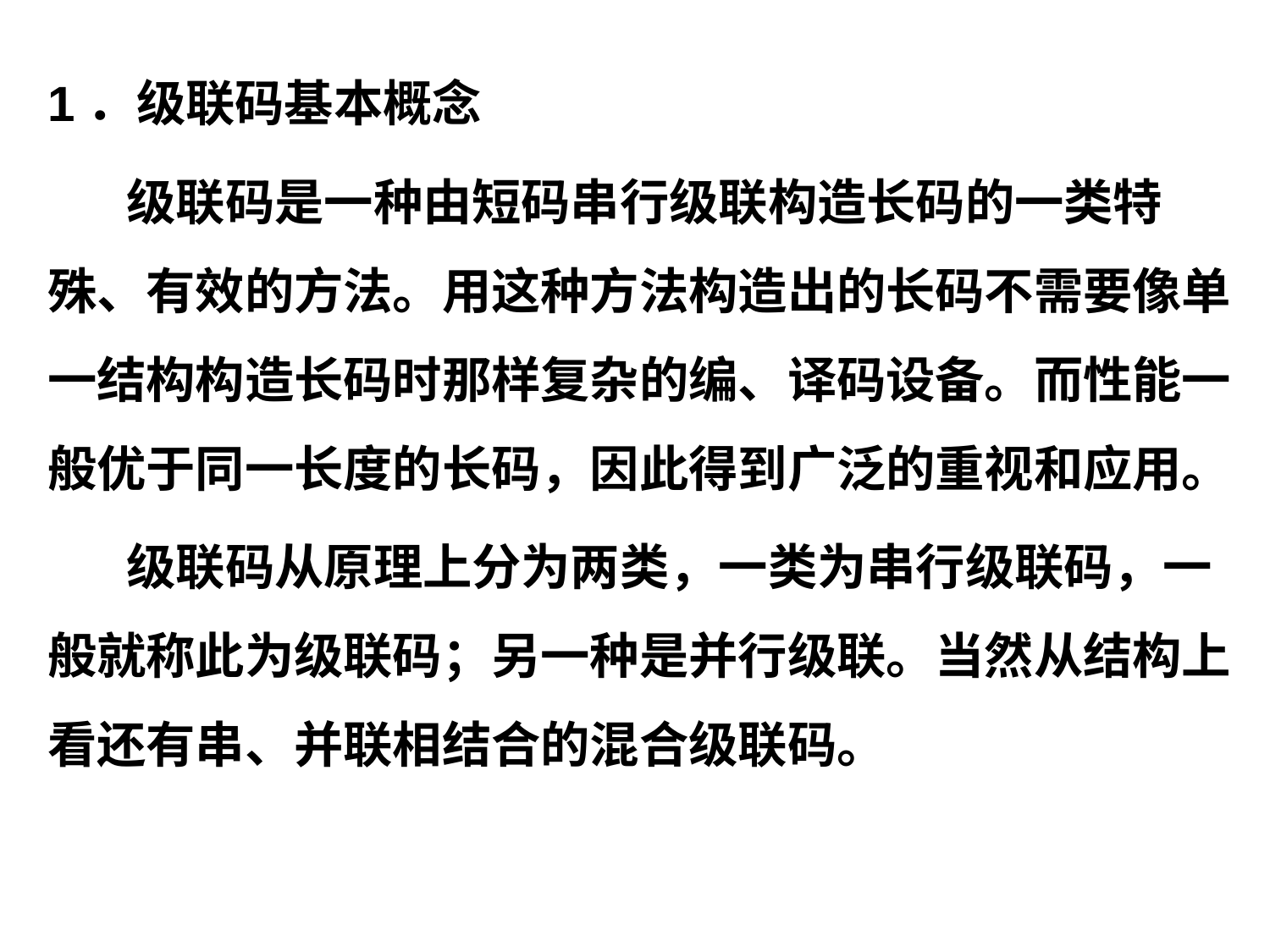

1．级联码基本概念
      级联码是一种由短码串行级联构造长码的一类特殊、有效的方法。用这种方法构造出的长码不需要像单一结构构造长码时那样复杂的编、译码设备。而性能一般优于同一长度的长码，因此得到广泛的重视和应用。
      级联码从原理上分为两类，一类为串行级联码，一般就称此为级联码；另一种是并行级联。当然从结构上看还有串、并联相结合的混合级联码。